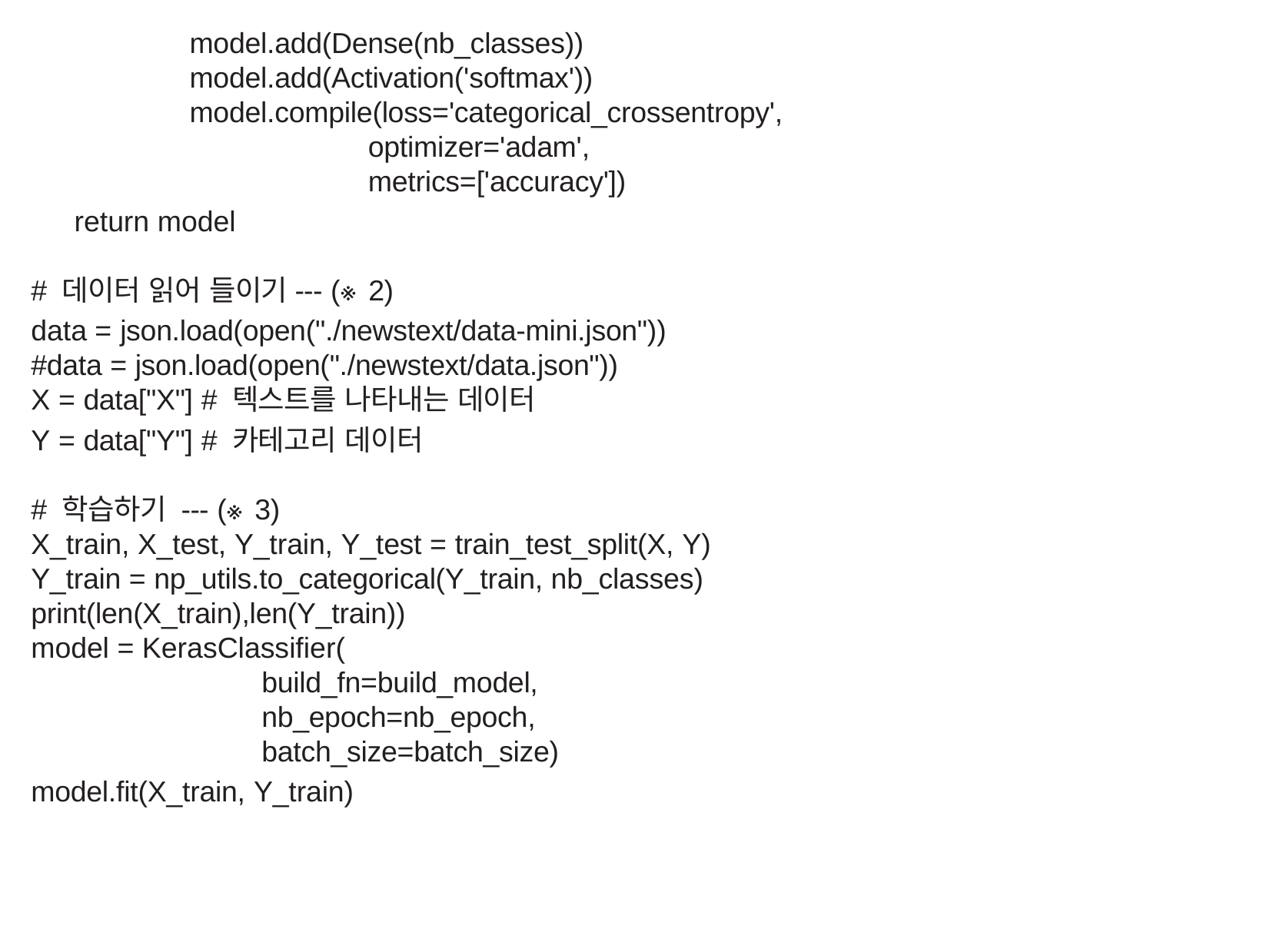

model.add(Dense(nb_classes))
	model.add(Activation('softmax'))
	model.compile(loss='categorical_crossentropy',
		        optimizer='adam',
		        metrics=['accuracy'])
return model

# 데이터 읽어 들이기--- (※2)
data = json.load(open("./newstext/data-mini.json"))
#data = json.load(open("./newstext/data.json"))
X = data["X"] # 텍스트를 나타내는 데이터
Y = data["Y"] # 카테고리 데이터

# 학습하기 --- (※3)
X_train, X_test, Y_train, Y_test = train_test_split(X, Y)
Y_train = np_utils.to_categorical(Y_train, nb_classes)
print(len(X_train),len(Y_train))
model = KerasClassifier(
		build_fn=build_model,
		nb_epoch=nb_epoch,
		batch_size=batch_size)
model.fit(X_train, Y_train)